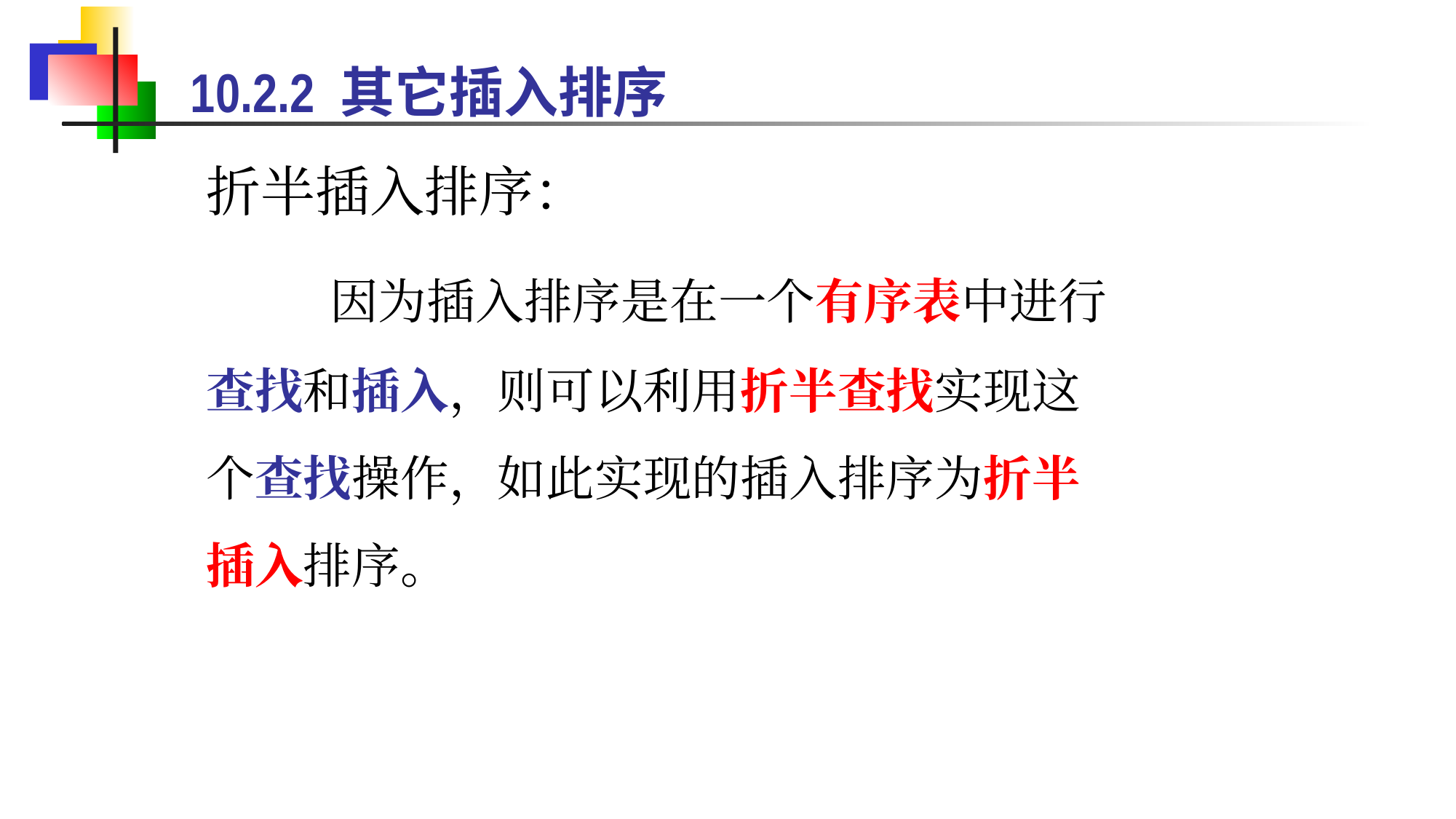

10.2.2 其它插入排序
折半插入排序：
        因为插入排序是在一个有序表中进行查找和插入，则可以利用折半查找实现这个查找操作，如此实现的插入排序为折半插入排序。